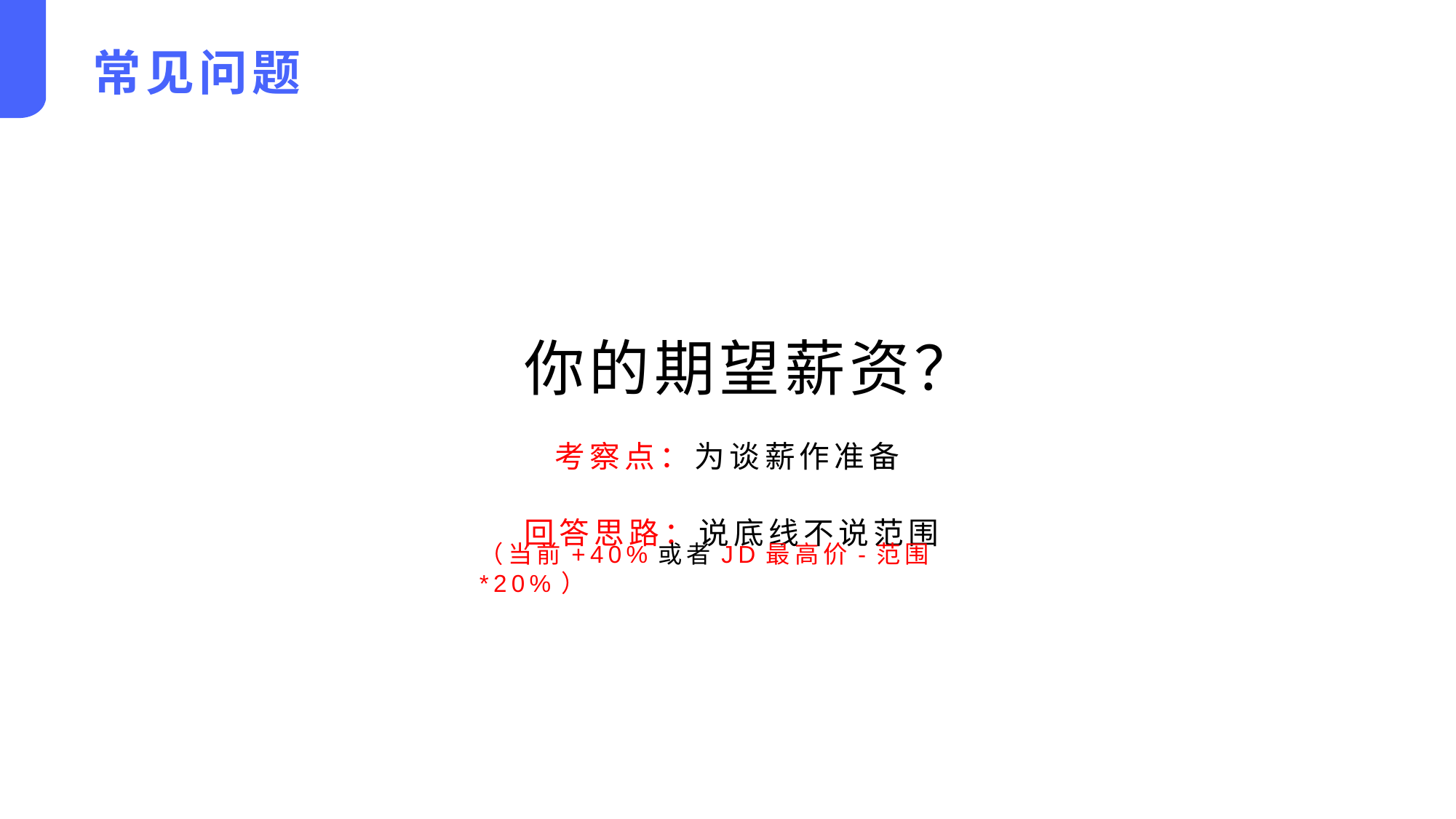

常见问题
你的期望薪资？
考察点：为谈薪作准备
回答思路：说底线不说范围
（当前+40%或者JD最高价-范围*20%）